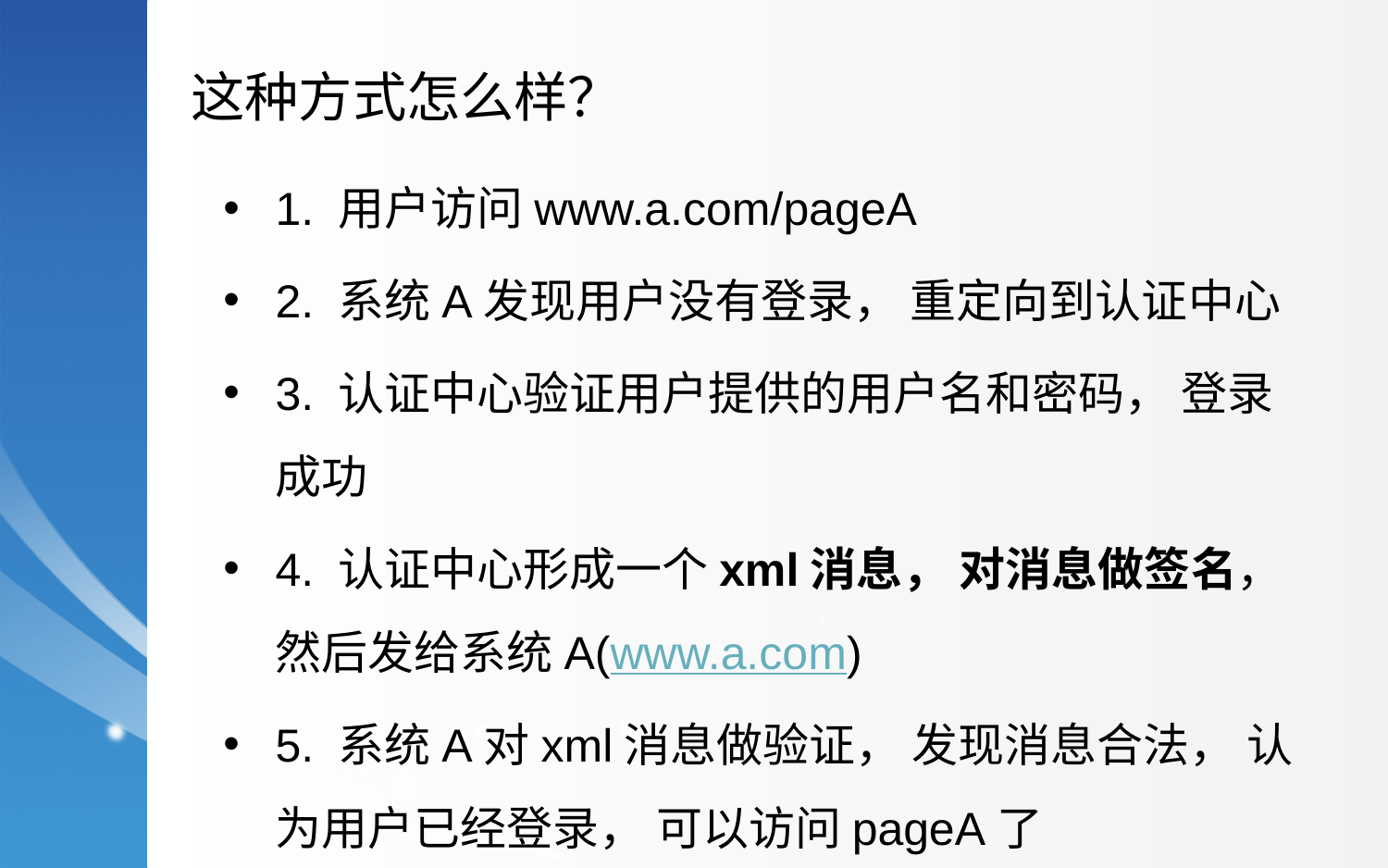

这种方式怎么样？

1. 用户访问www.a.com/pageA
2. 系统A发现用户没有登录， 重定向到认证中心
3. 认证中心验证用户提供的用户名和密码， 登录成功
4. 认证中心形成一个xml消息， 对消息做签名，然后发给系统A(www.a.com)
5. 系统A对xml消息做验证， 发现消息合法， 认为用户已经登录， 可以访问pageA了